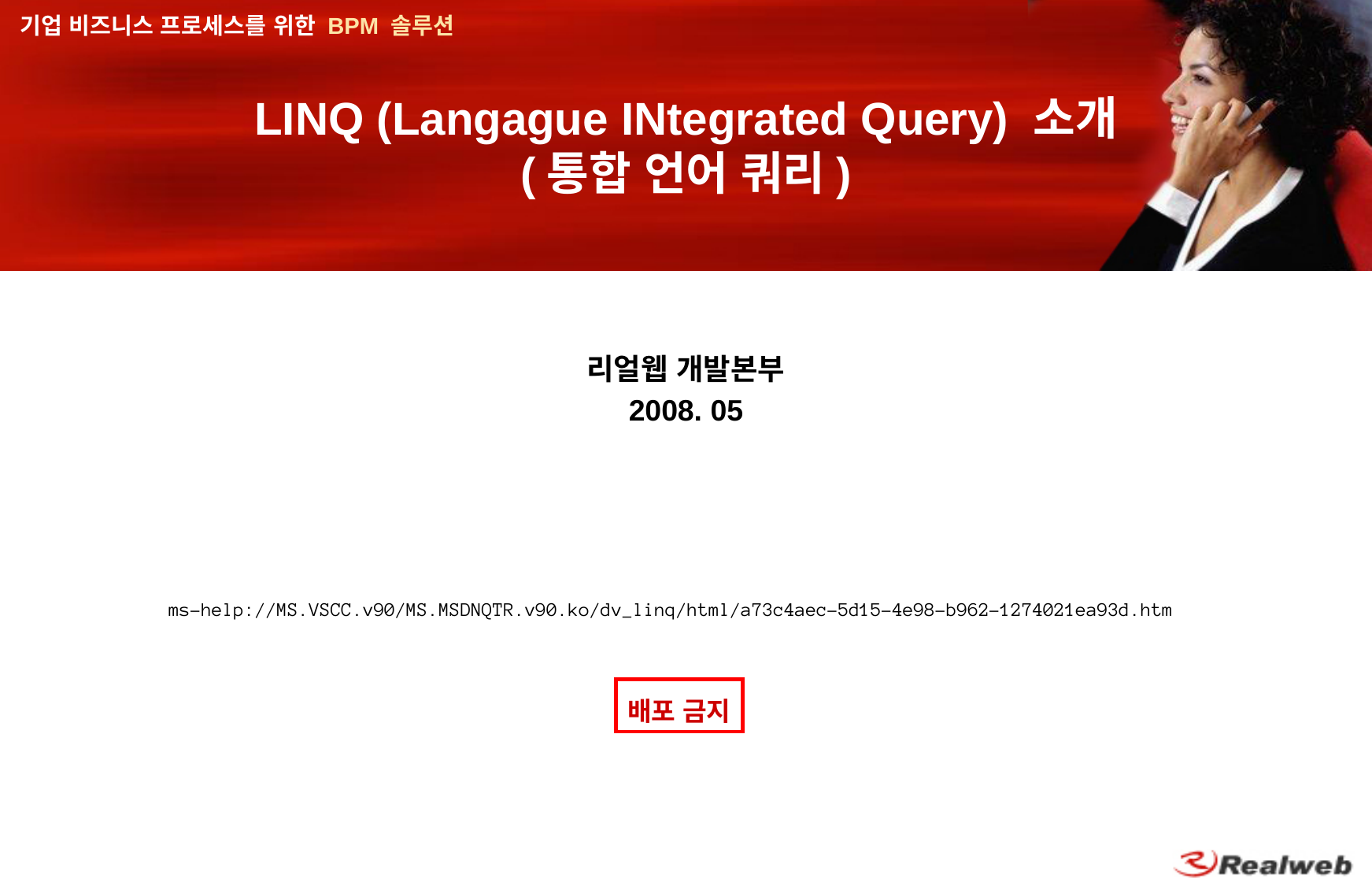

# LINQ (Langague INtegrated Query) 소개 (통합 언어 쿼리)
리얼웹 개발본부
2008. 05
ms-help://MS.VSCC.v90/MS.MSDNQTR.v90.ko/dv_linq/html/a73c4aec-5d15-4e98-b962-1274021ea93d.htm
배포 금지